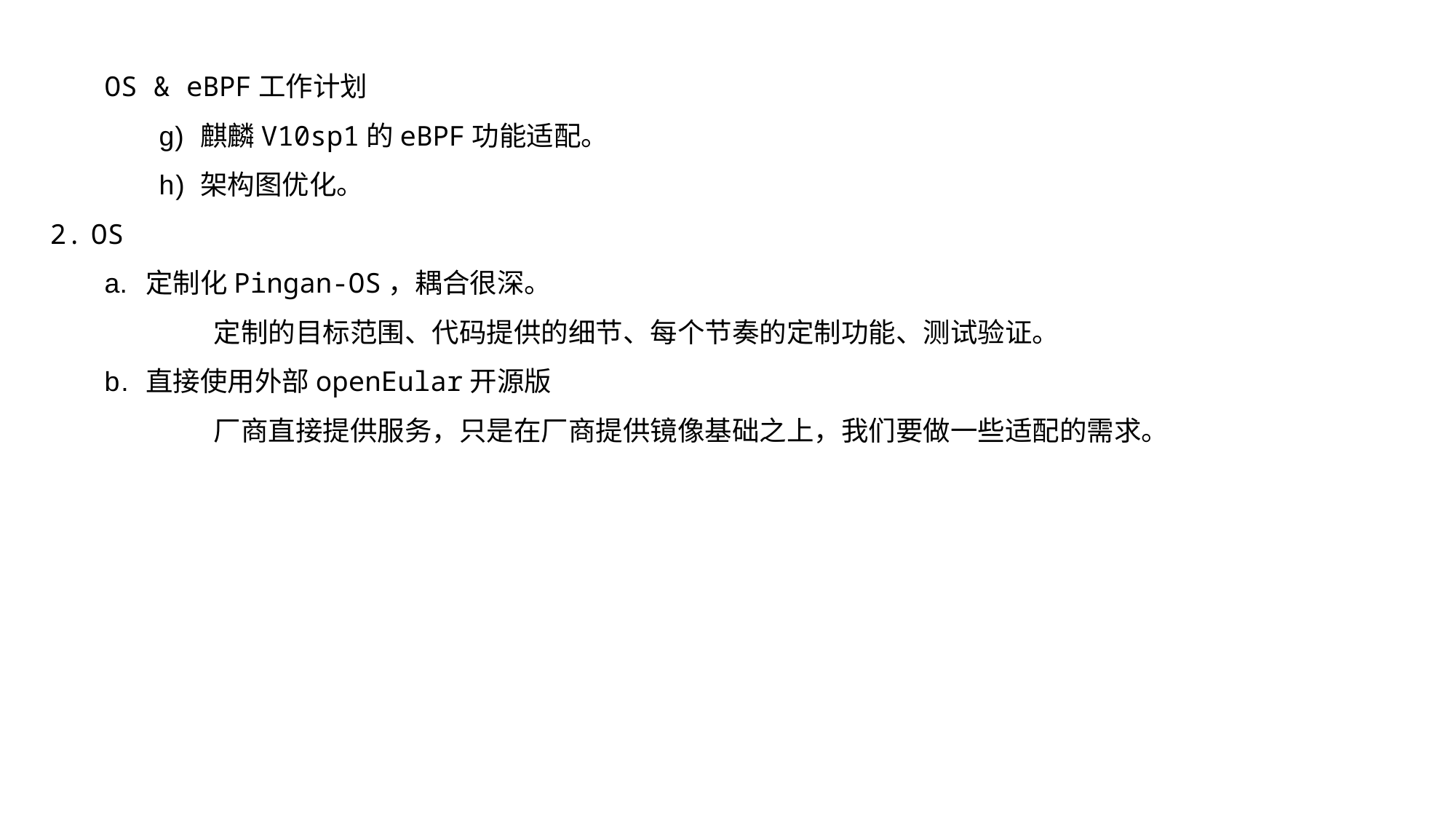

OS & eBPF工作计划
麒麟V10sp1的eBPF功能适配。
架构图优化。
OS
定制化Pingan-OS，耦合很深。
	定制的目标范围、代码提供的细节、每个节奏的定制功能、测试验证。
直接使用外部openEular开源版
	厂商直接提供服务，只是在厂商提供镜像基础之上，我们要做一些适配的需求。